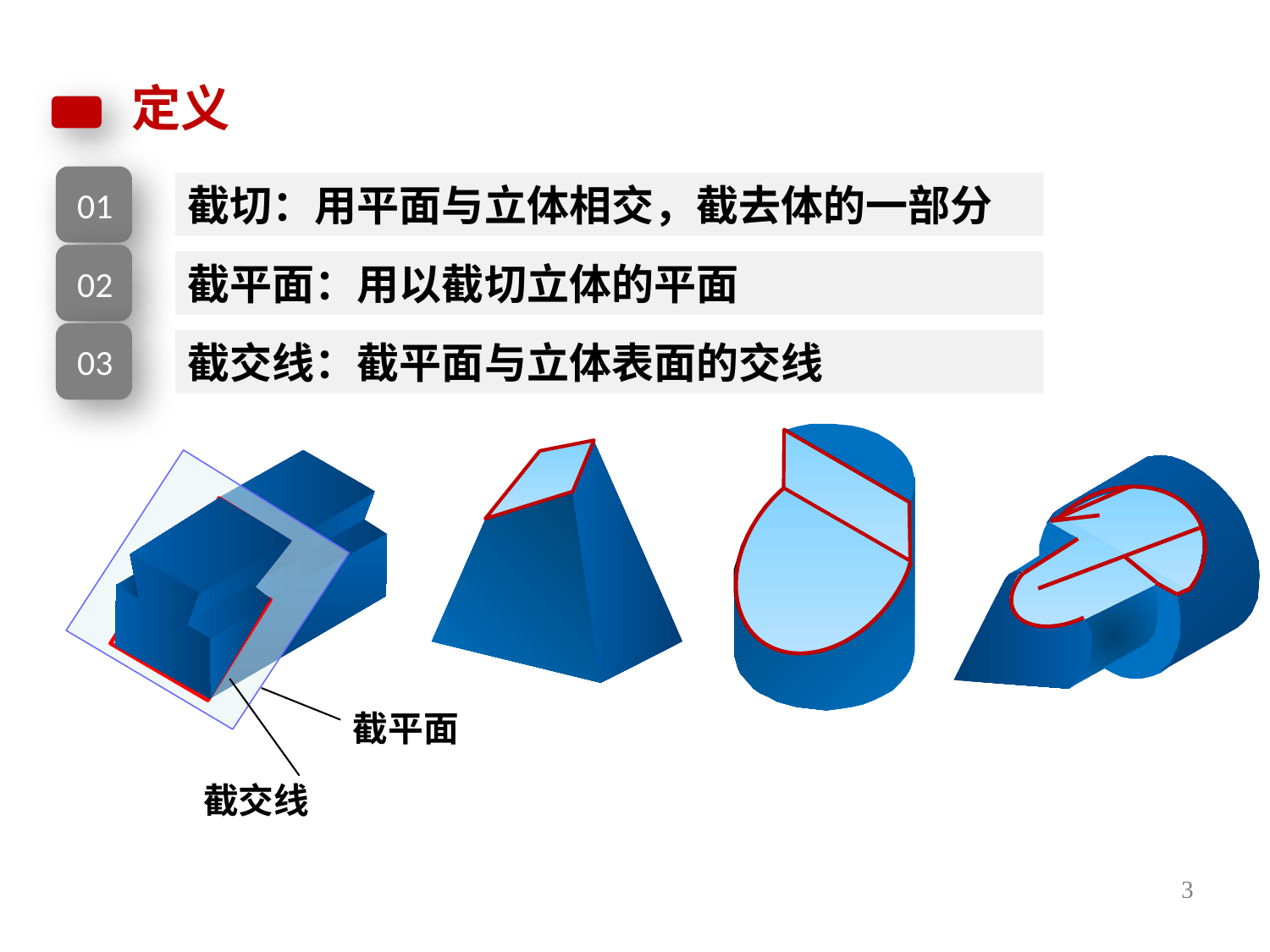

定义

截切：用平面与立体相交，截去体的一部分
01

截平面：用以截切立体的平面
02

截交线：截平面与立体表面的交线
03

截交线

截平面
3